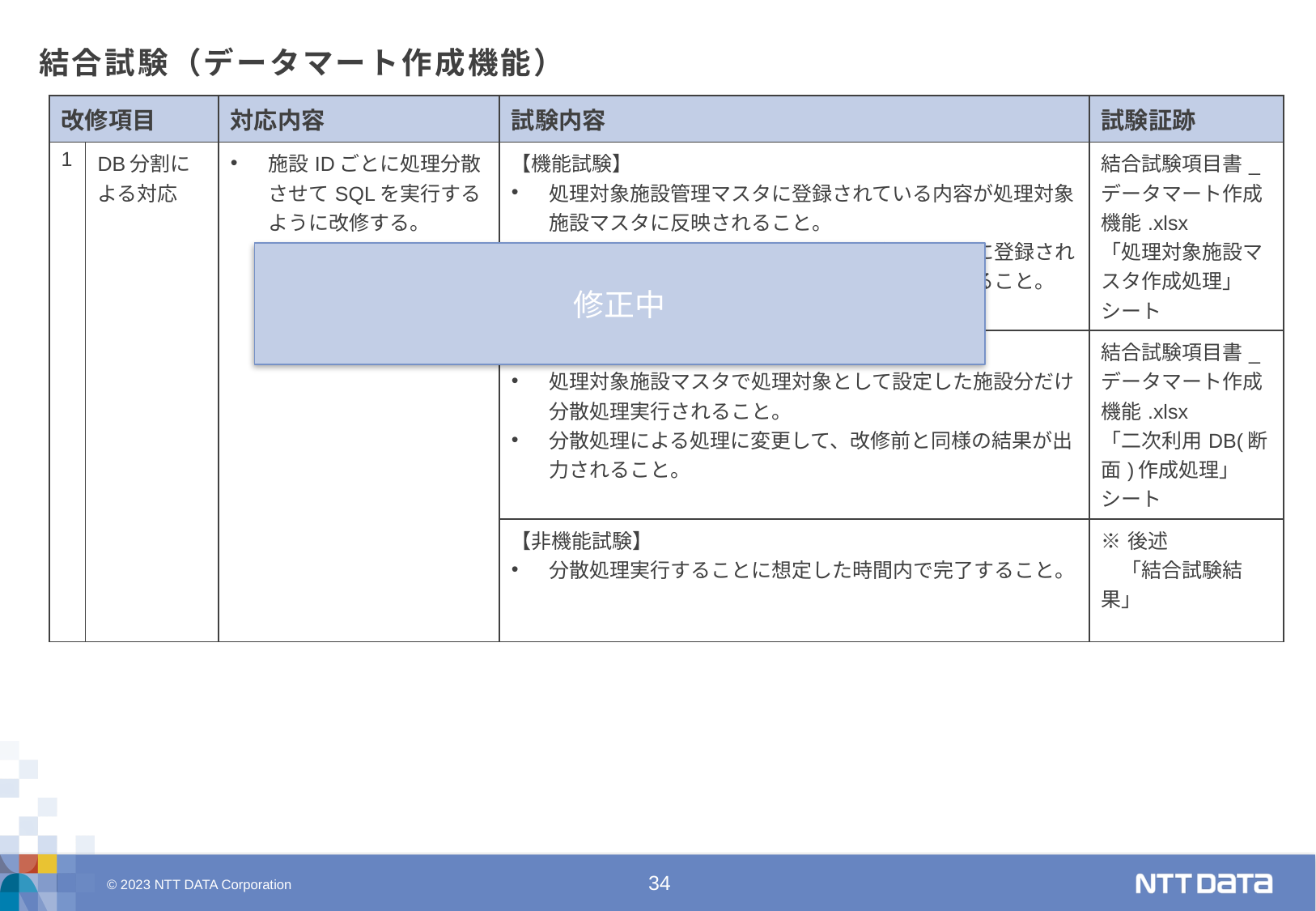

# 結合試験（データマート作成機能）
| 改修項目 |  | 対応内容 | 試験内容 | 試験証跡 |
| --- | --- | --- | --- | --- |
| 1 | DB分割による対応 | 施設IDごとに処理分散させてSQLを実行するように改修する。 | 【機能試験】 処理対象施設管理マスタに登録されている内容が処理対象施設マスタに反映されること。 施設マスタに存在し、処理対象施設管理マスタに登録されていない施設が処理対象施設マスタに反映されること。 | 結合試験項目書\_データマート作成機能.xlsx 「処理対象施設マスタ作成処理」シート |
|  |  |  | 【機能試験】 処理対象施設マスタで処理対象として設定した施設分だけ分散処理実行されること。 分散処理による処理に変更して、改修前と同様の結果が出力されること。 | 結合試験項目書\_データマート作成機能.xlsx 「二次利用DB(断面)作成処理」シート |
|  |  |  | 【非機能試験】 分散処理実行することに想定した時間内で完了すること。 | ※後述 　「結合試験結果」 |
修正中